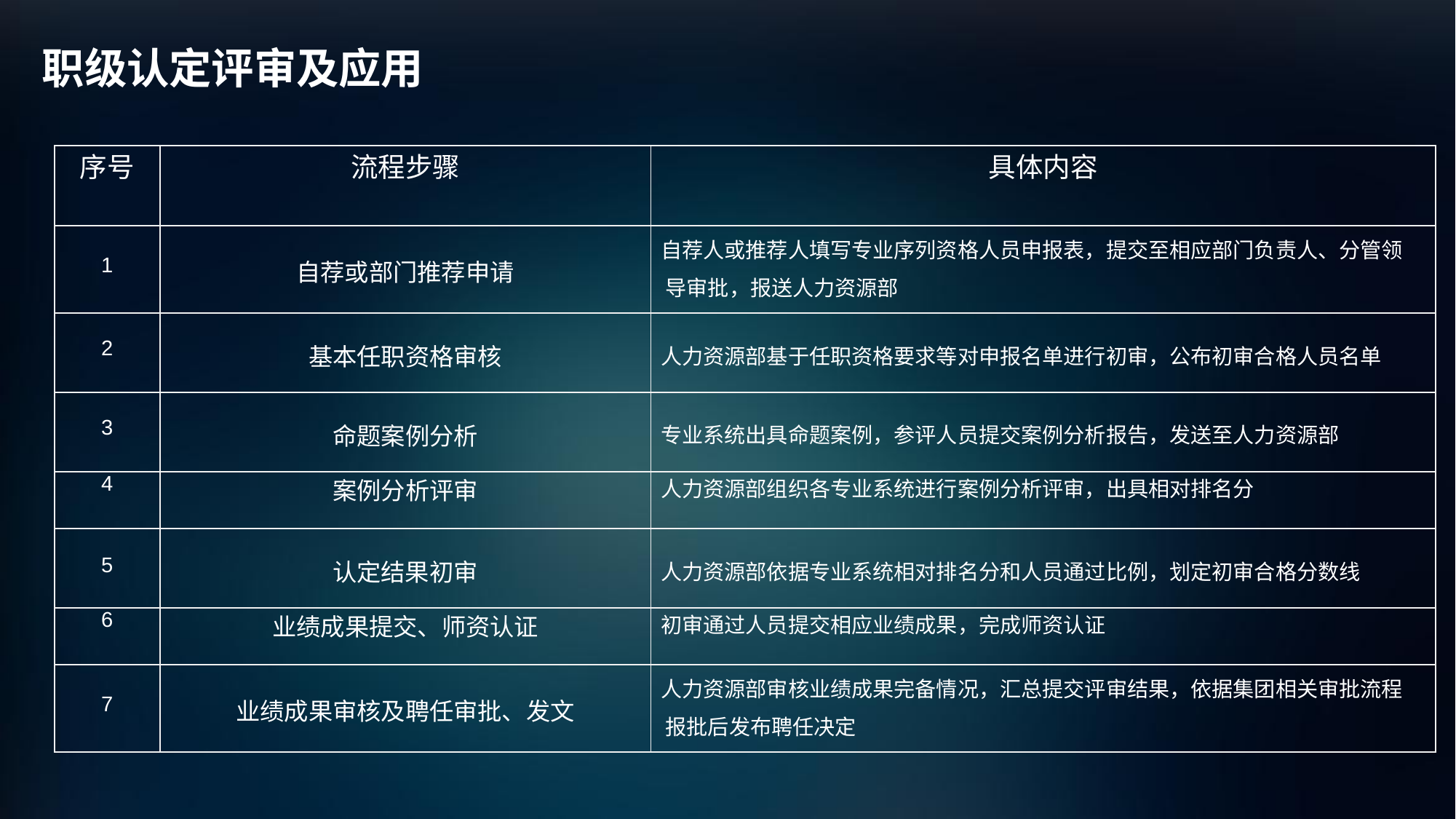

# 职级认定评审及应用
| 序号 | 流程步骤 | 具体内容 |
| --- | --- | --- |
| 1 | 自荐或部门推荐申请 | 自荐人或推荐人填写专业序列资格人员申报表，提交至相应部门负责人、分管领 导审批，报送人力资源部 |
| 2 | 基本任职资格审核 | 人力资源部基于任职资格要求等对申报名单进行初审，公布初审合格人员名单 |
| 3 | 命题案例分析 | 专业系统出具命题案例，参评人员提交案例分析报告，发送至人力资源部 |
| 4 | 案例分析评审 | 人力资源部组织各专业系统进行案例分析评审，出具相对排名分 |
| 5 | 认定结果初审 | 人力资源部依据专业系统相对排名分和人员通过比例，划定初审合格分数线 |
| 6 | 业绩成果提交、师资认证 | 初审通过人员提交相应业绩成果，完成师资认证 |
| 7 | 业绩成果审核及聘任审批、发文 | 人力资源部审核业绩成果完备情况，汇总提交评审结果，依据集团相关审批流程 报批后发布聘任决定 |